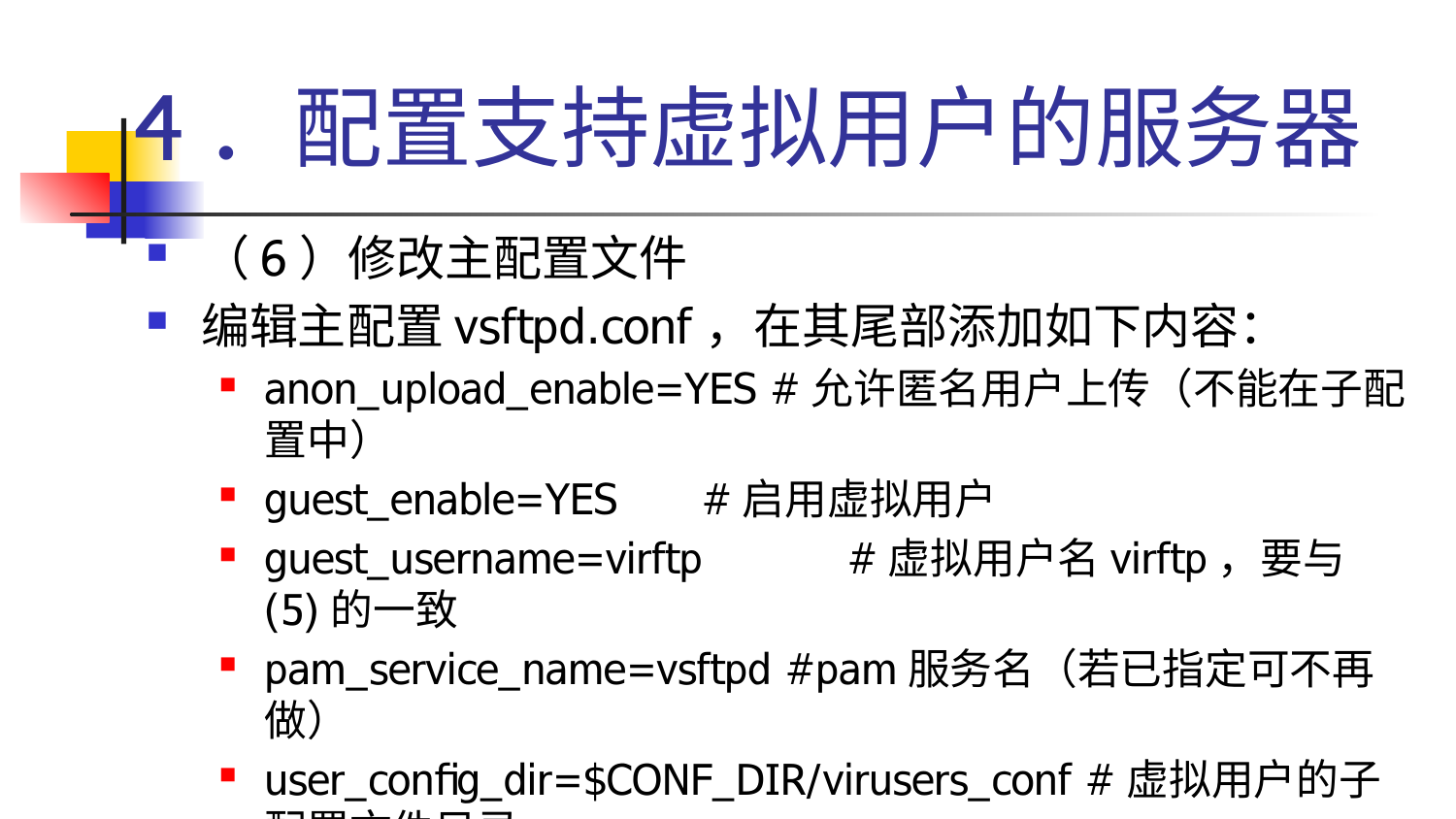

# 4．配置支持虚拟用户的服务器
（6）修改主配置文件
编辑主配置vsftpd.conf，在其尾部添加如下内容：
anon_upload_enable=YES #允许匿名用户上传（不能在子配置中）
guest_enable=YES 	#启用虚拟用户
guest_username=virftp 	#虚拟用户名virftp，要与(5)的一致
pam_service_name=vsftpd #pam服务名（若已指定可不再做）
user_config_dir=$CONF_DIR/virusers_conf #虚拟用户的子配置文件目录